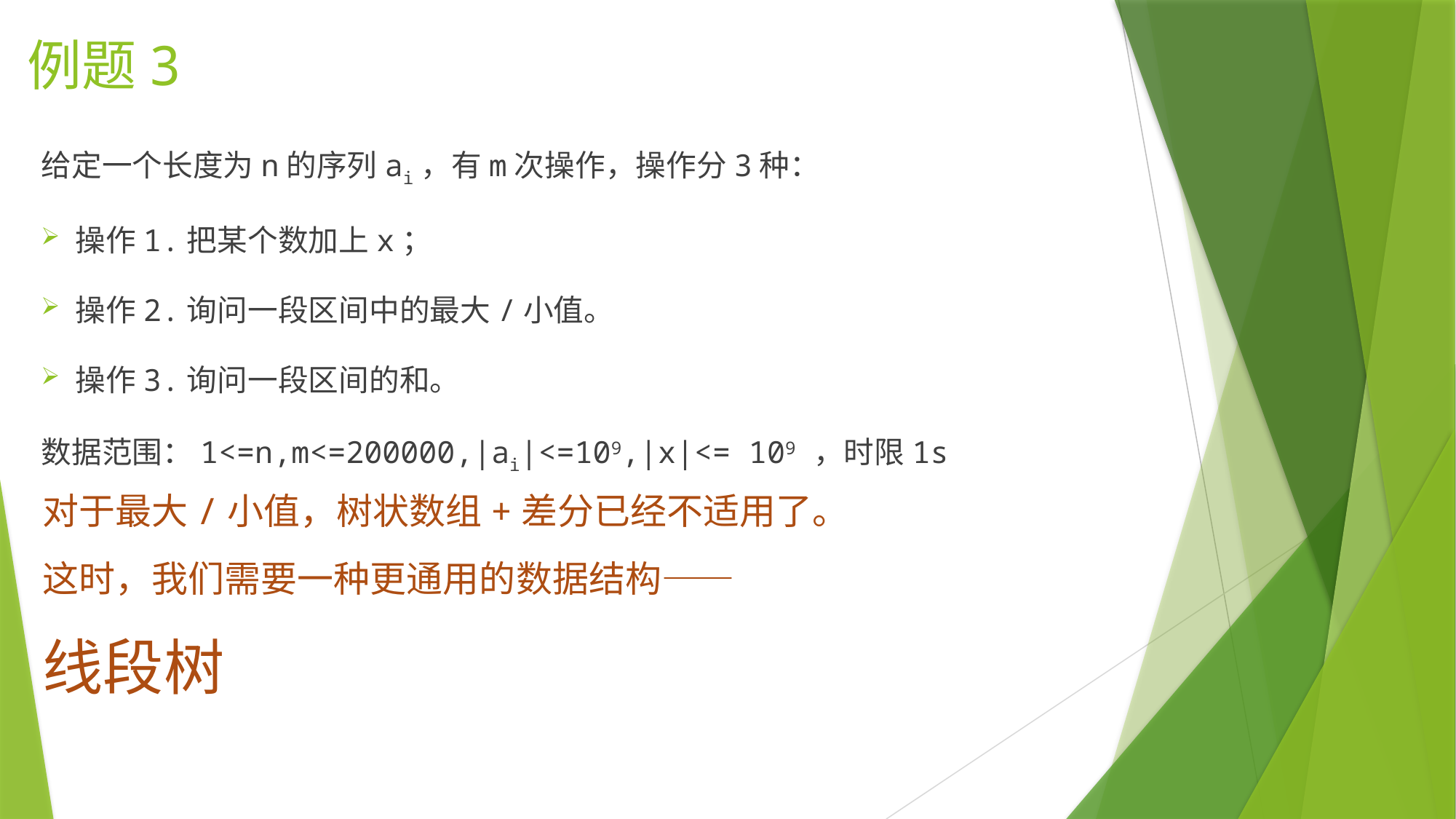

例题3
给定一个长度为n的序列ai，有m次操作，操作分3种：
操作1.把某个数加上x；
操作2.询问一段区间中的最大/小值。
操作3.询问一段区间的和。
数据范围：1<=n,m<=200000,|ai|<=109,|x|<= 109 ，时限1s
对于最大/小值，树状数组+差分已经不适用了。
这时，我们需要一种更通用的数据结构——
线段树